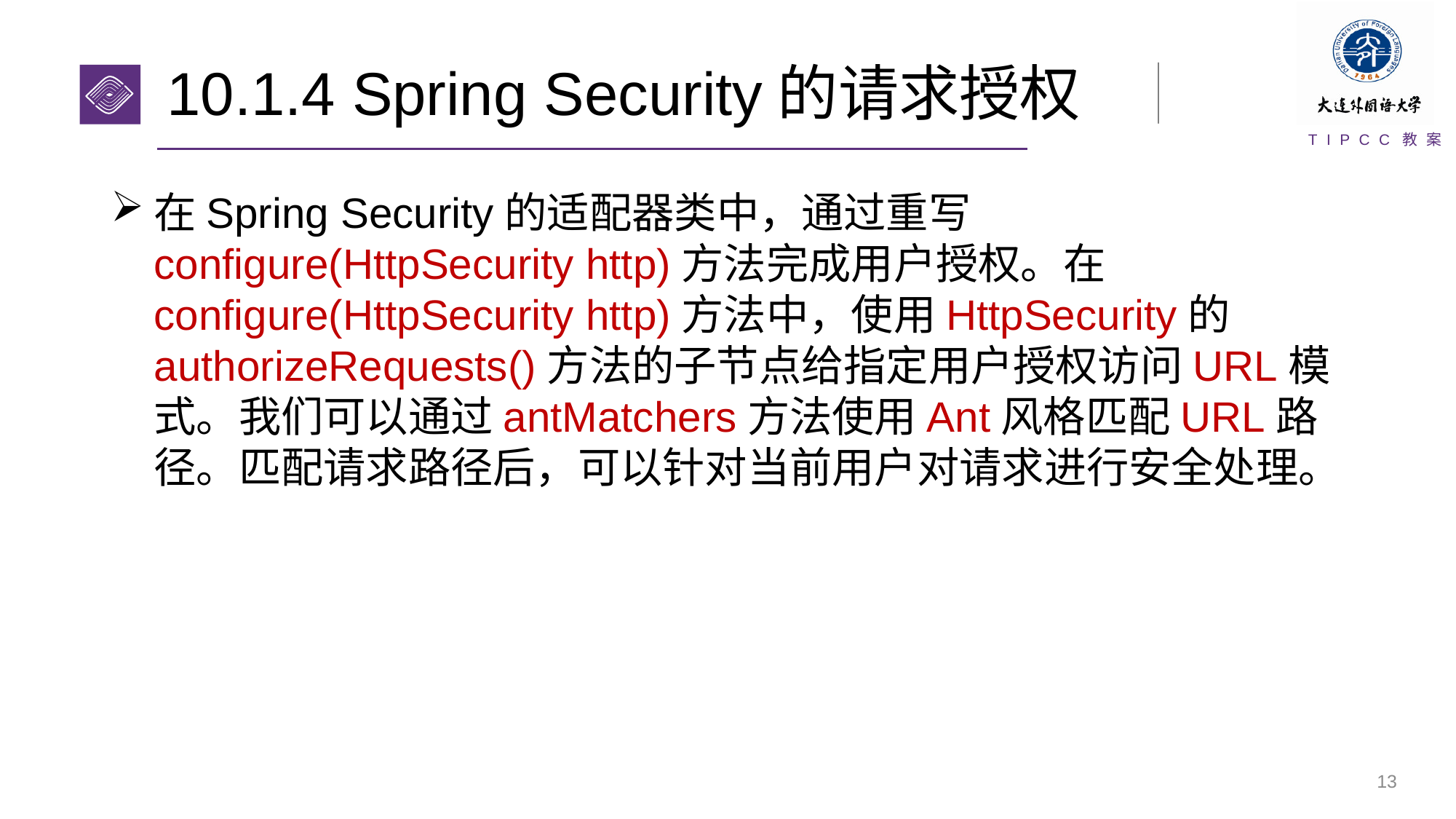

# 10.1.4 Spring Security的请求授权
在Spring Security的适配器类中，通过重写configure(HttpSecurity http)方法完成用户授权。在configure(HttpSecurity http)方法中，使用HttpSecurity的authorizeRequests()方法的子节点给指定用户授权访问URL模式。我们可以通过antMatchers方法使用Ant风格匹配URL路径。匹配请求路径后，可以针对当前用户对请求进行安全处理。
13